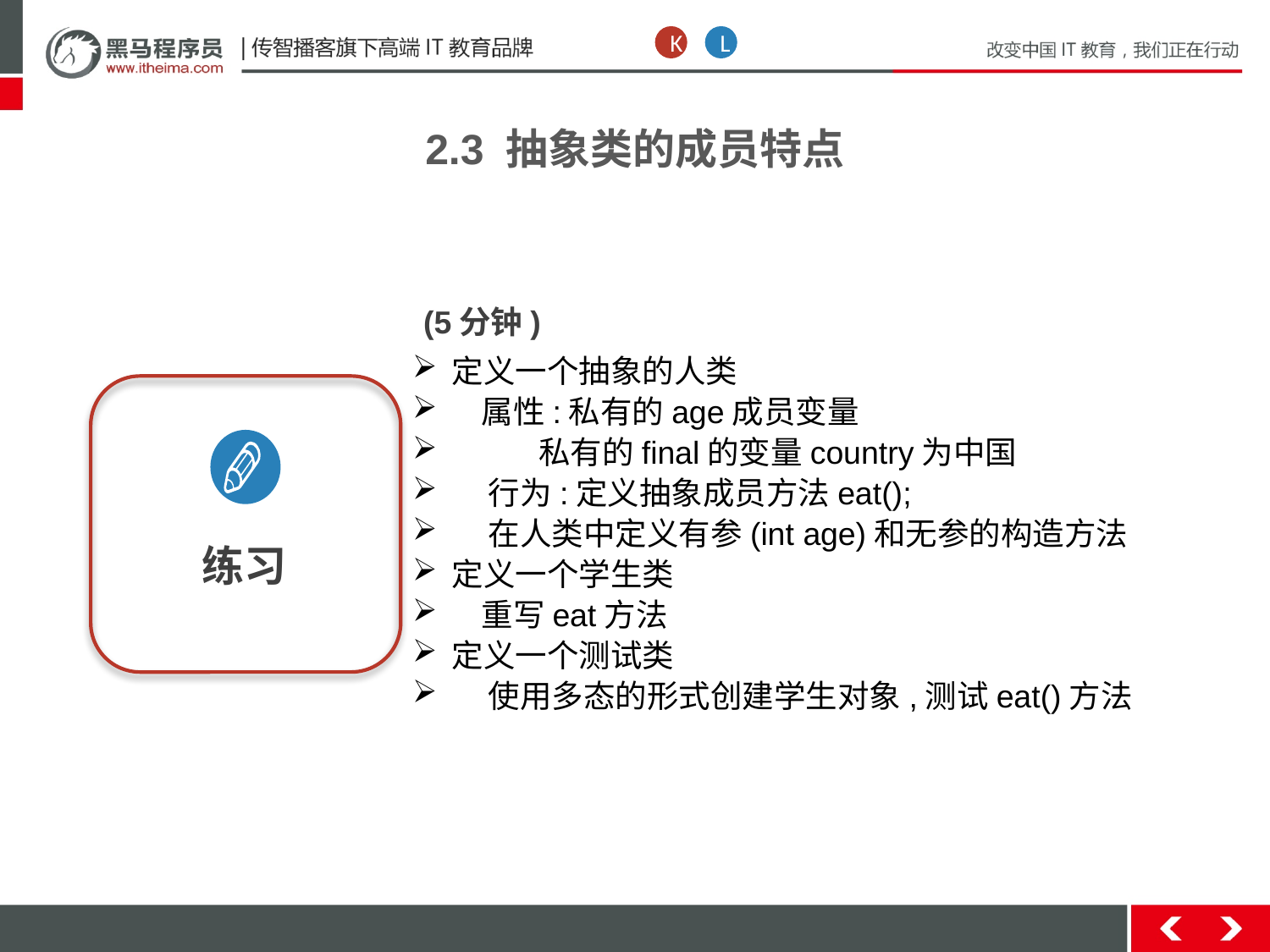

K
L
2.3 抽象类的成员特点
(5分钟)
定义一个抽象的人类
   属性:私有的age成员变量
           私有的final的变量country为中国
    行为:定义抽象成员方法eat();
    在人类中定义有参(int age)和无参的构造方法
定义一个学生类
   重写eat方法
定义一个测试类
    使用多态的形式创建学生对象,测试eat()方法

练习